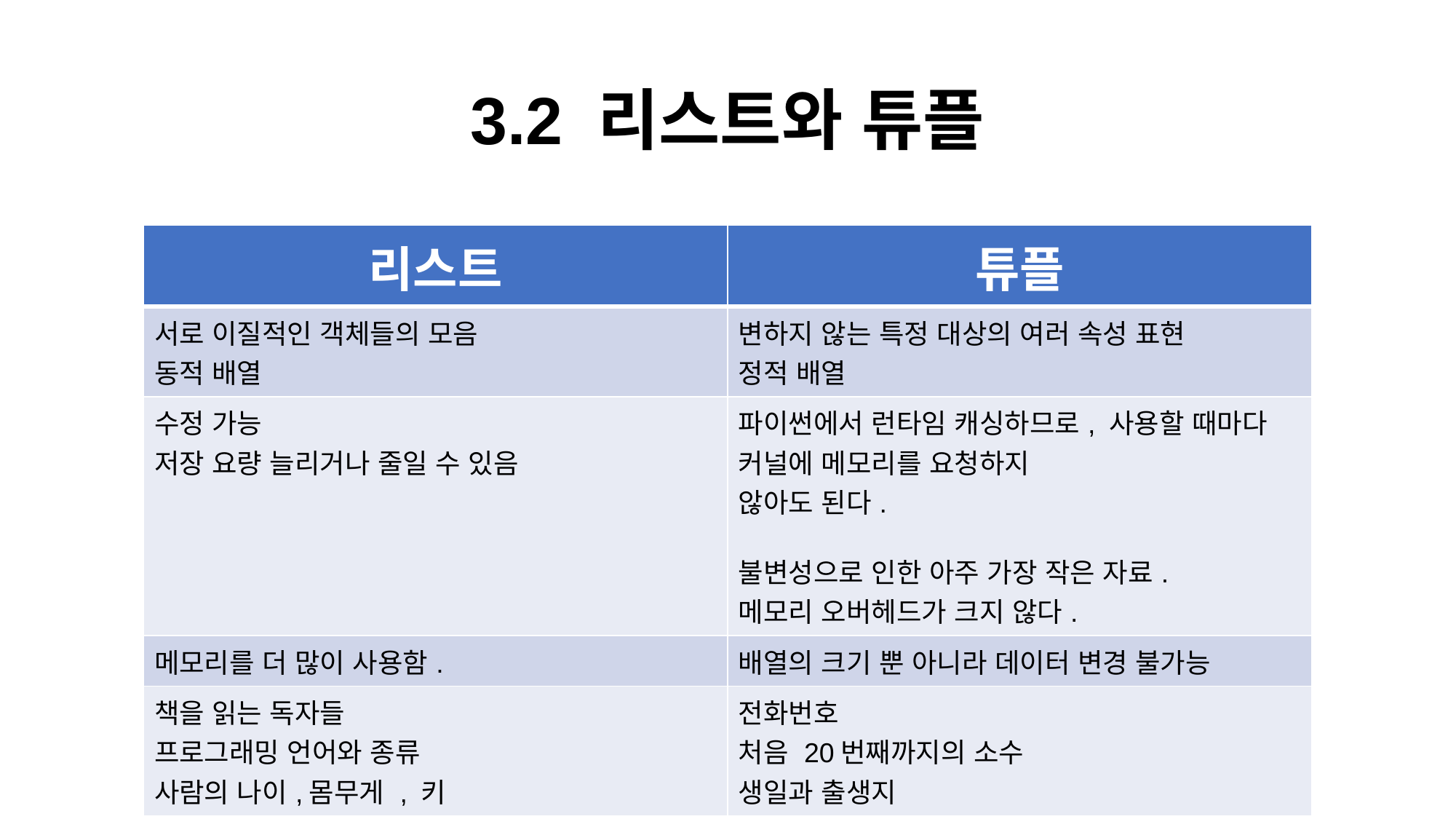

# 3.2 리스트와 튜플
| 리스트 | 튜플 |
| --- | --- |
| 서로 이질적인 객체들의 모음 동적 배열 | 변하지 않는 특정 대상의 여러 속성 표현 정적 배열 |
| 수정 가능 저장 요량 늘리거나 줄일 수 있음 | 파이썬에서 런타임 캐싱하므로, 사용할 때마다 커널에 메모리를 요청하지 않아도 된다. 불변성으로 인한 아주 가장 작은 자료. 메모리 오버헤드가 크지 않다. |
| 메모리를 더 많이 사용함. | 배열의 크기 뿐 아니라 데이터 변경 불가능 |
| 책을 읽는 독자들 프로그래밍 언어와 종류 사람의 나이,몸무게 , 키 | 전화번호 처음 20번째까지의 소수 생일과 출생지 |